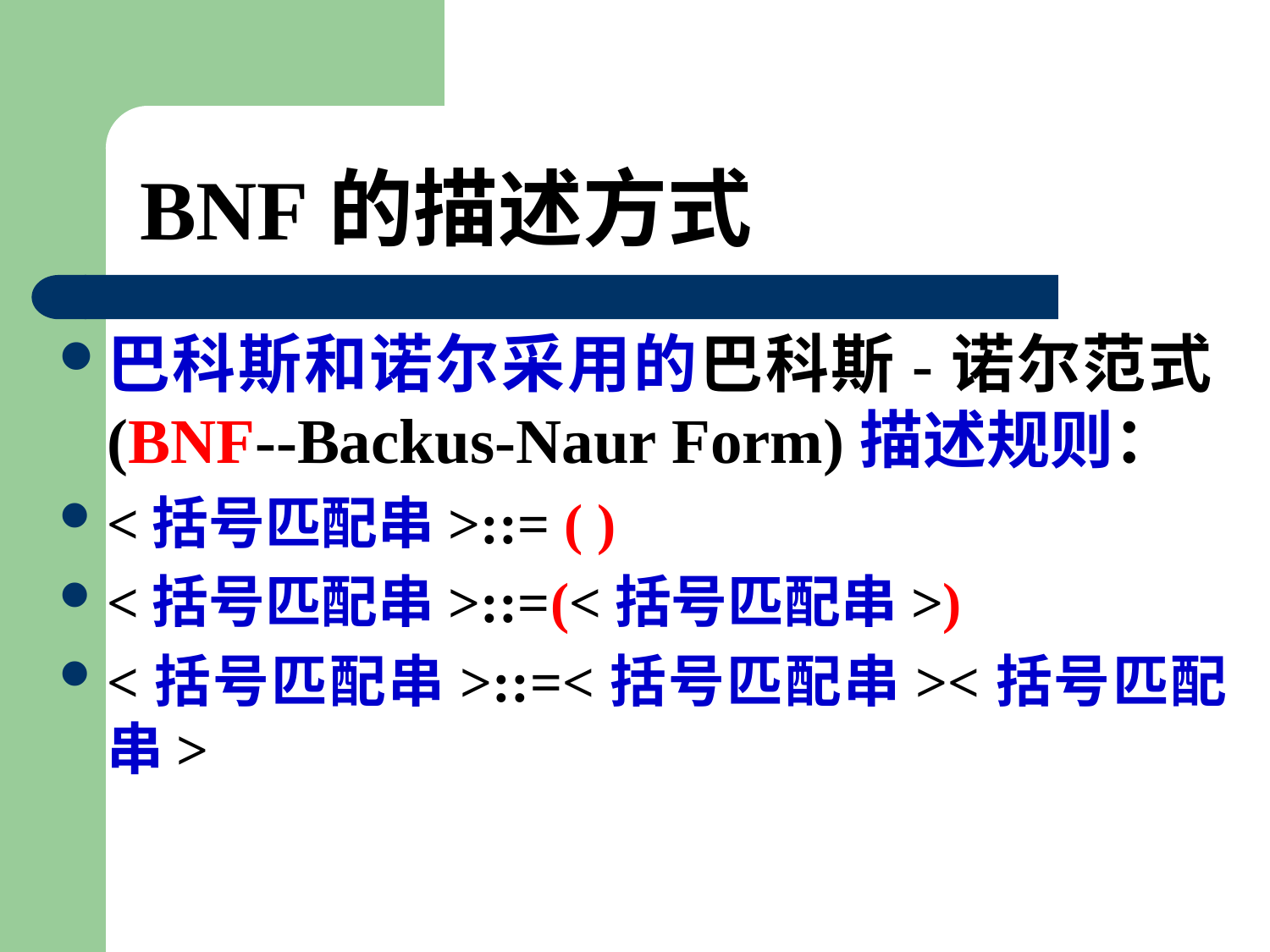

# BNF的描述方式
巴科斯和诺尔采用的巴科斯-诺尔范式(BNF--Backus-Naur Form)描述规则：
<括号匹配串>::= ( )
<括号匹配串>::=(<括号匹配串>)
<括号匹配串>::=<括号匹配串><括号匹配串>